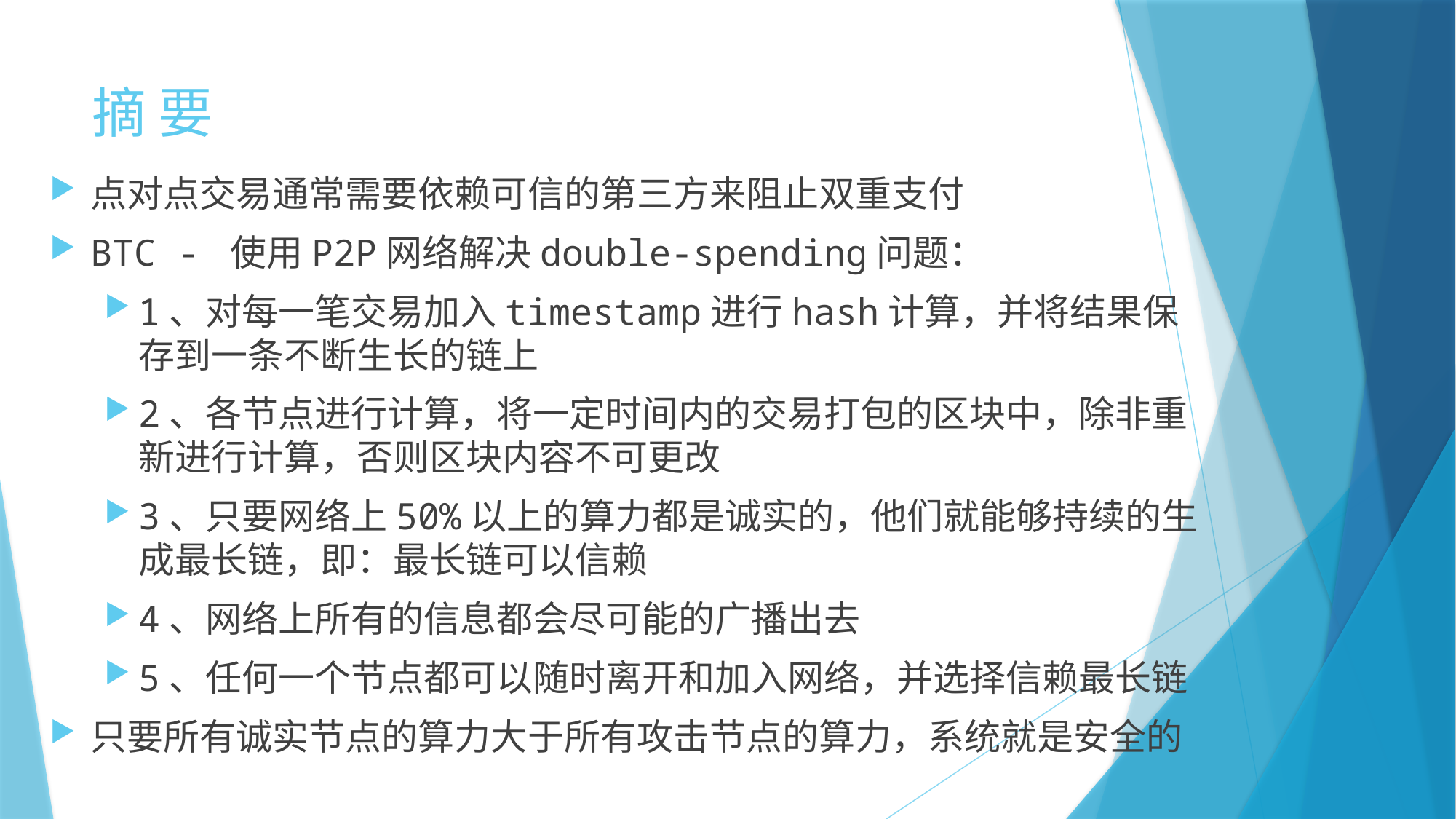

# 摘 要
点对点交易通常需要依赖可信的第三方来阻止双重支付
BTC - 使用P2P网络解决double-spending问题：
1、对每一笔交易加入timestamp进行hash计算，并将结果保存到一条不断生长的链上
2、各节点进行计算，将一定时间内的交易打包的区块中，除非重新进行计算，否则区块内容不可更改
3、只要网络上50%以上的算力都是诚实的，他们就能够持续的生成最长链，即：最长链可以信赖
4、网络上所有的信息都会尽可能的广播出去
5、任何一个节点都可以随时离开和加入网络，并选择信赖最长链
只要所有诚实节点的算力大于所有攻击节点的算力，系统就是安全的